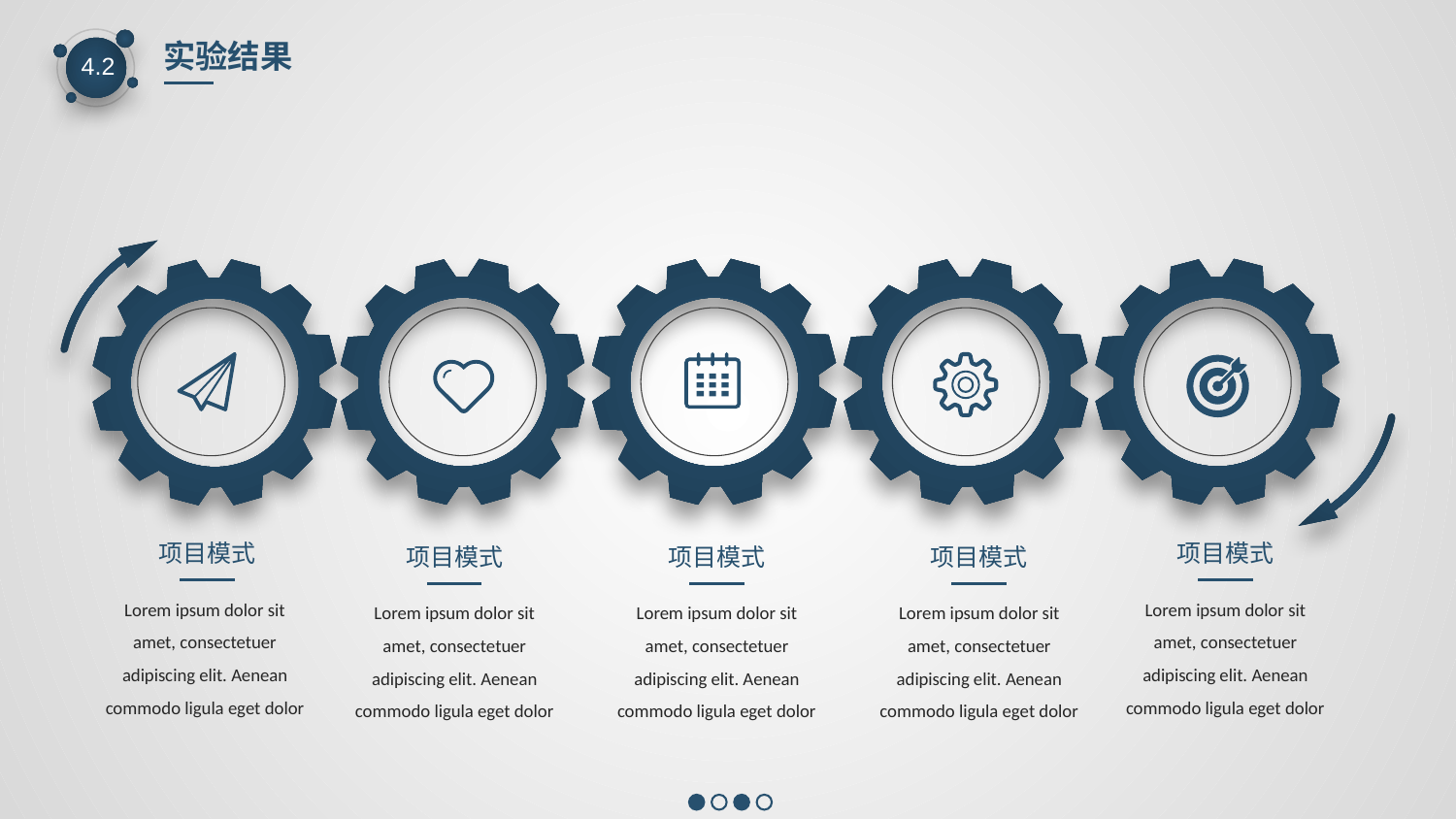

实验结果
4.2

项目模式
项目模式
项目模式
项目模式
项目模式
Lorem ipsum dolor sit amet, consectetuer adipiscing elit. Aenean commodo ligula eget dolor
Lorem ipsum dolor sit amet, consectetuer adipiscing elit. Aenean commodo ligula eget dolor
Lorem ipsum dolor sit amet, consectetuer adipiscing elit. Aenean commodo ligula eget dolor
Lorem ipsum dolor sit amet, consectetuer adipiscing elit. Aenean commodo ligula eget dolor
Lorem ipsum dolor sit amet, consectetuer adipiscing elit. Aenean commodo ligula eget dolor